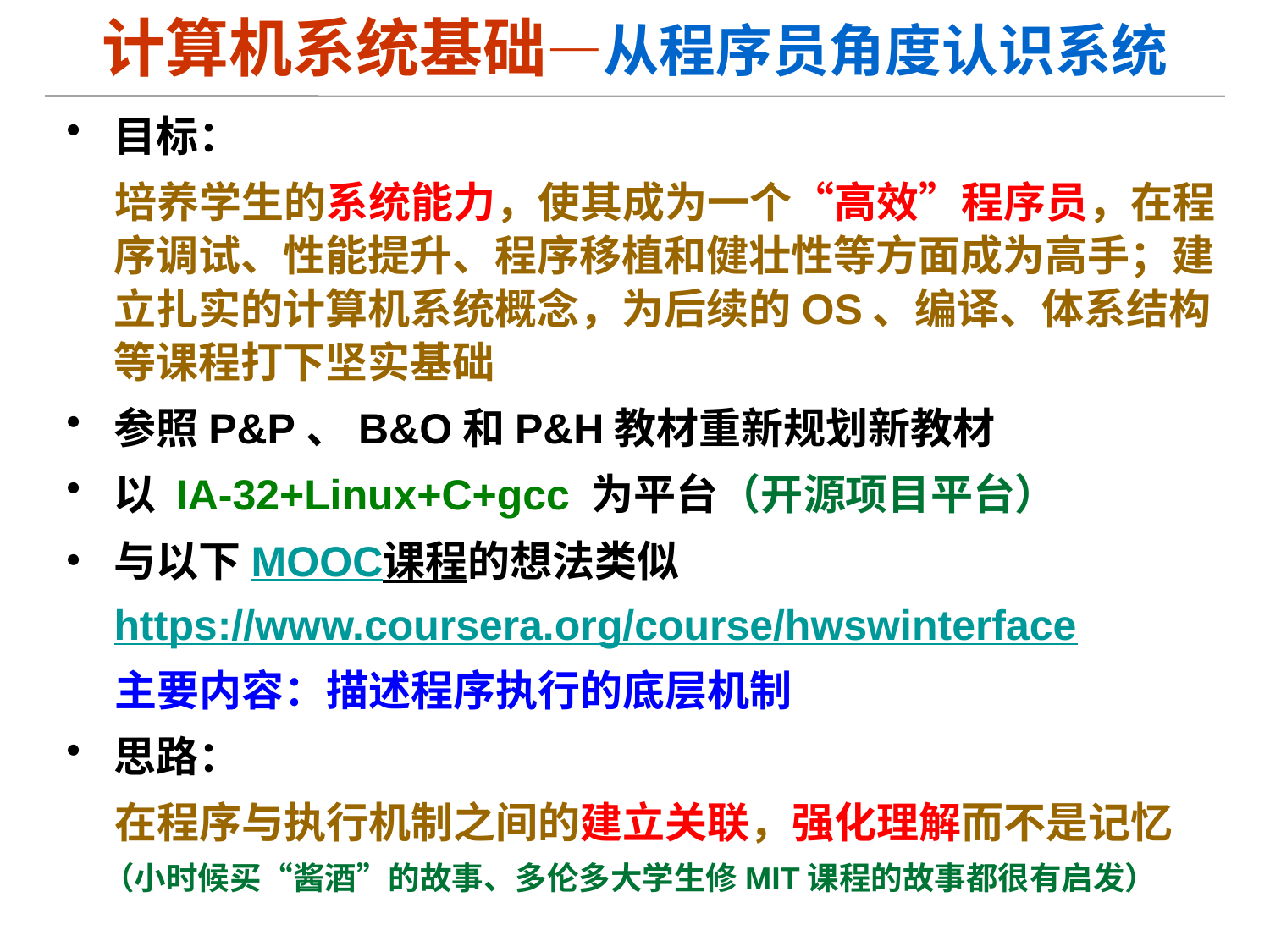

# 计算机系统基础—从程序员角度认识系统
目标：
    培养学生的系统能力，使其成为一个“高效”程序员，在程序调试、性能提升、程序移植和健壮性等方面成为高手；建立扎实的计算机系统概念，为后续的OS、编译、体系结构等课程打下坚实基础
参照P&P、B&O和P&H教材重新规划新教材
以 IA-32+Linux+C+gcc 为平台（开源项目平台）
与以下MOOC课程的想法类似https://www.coursera.org/course/hwswinterface
    主要内容：描述程序执行的底层机制
思路：
    在程序与执行机制之间的建立关联，强化理解而不是记忆
    （小时候买“酱酒”的故事、多伦多大学生修MIT课程的故事都很有启发）